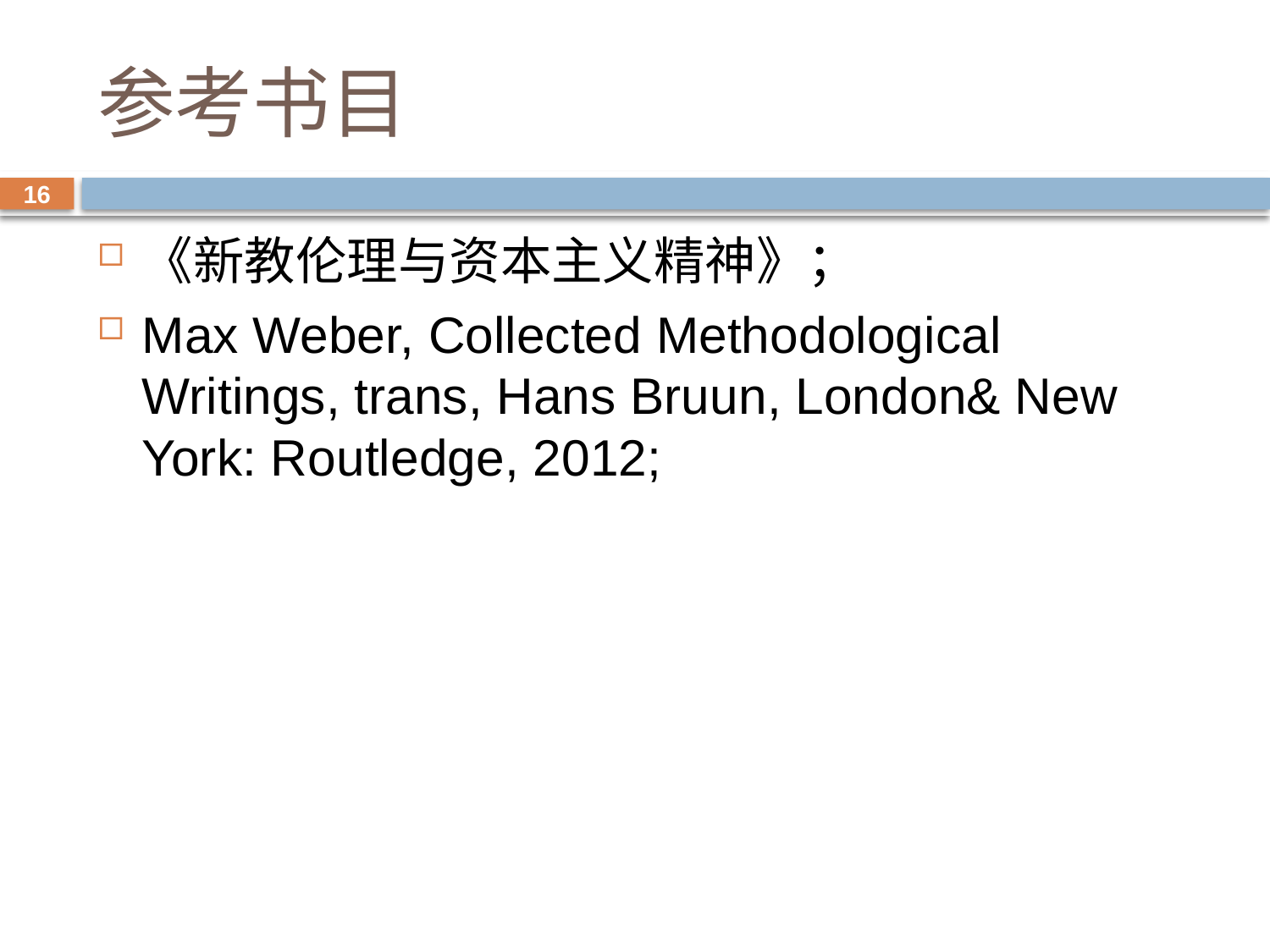

# 参考书目
16
《新教伦理与资本主义精神》；
Max Weber, Collected Methodological Writings, trans, Hans Bruun, London& New York: Routledge, 2012;